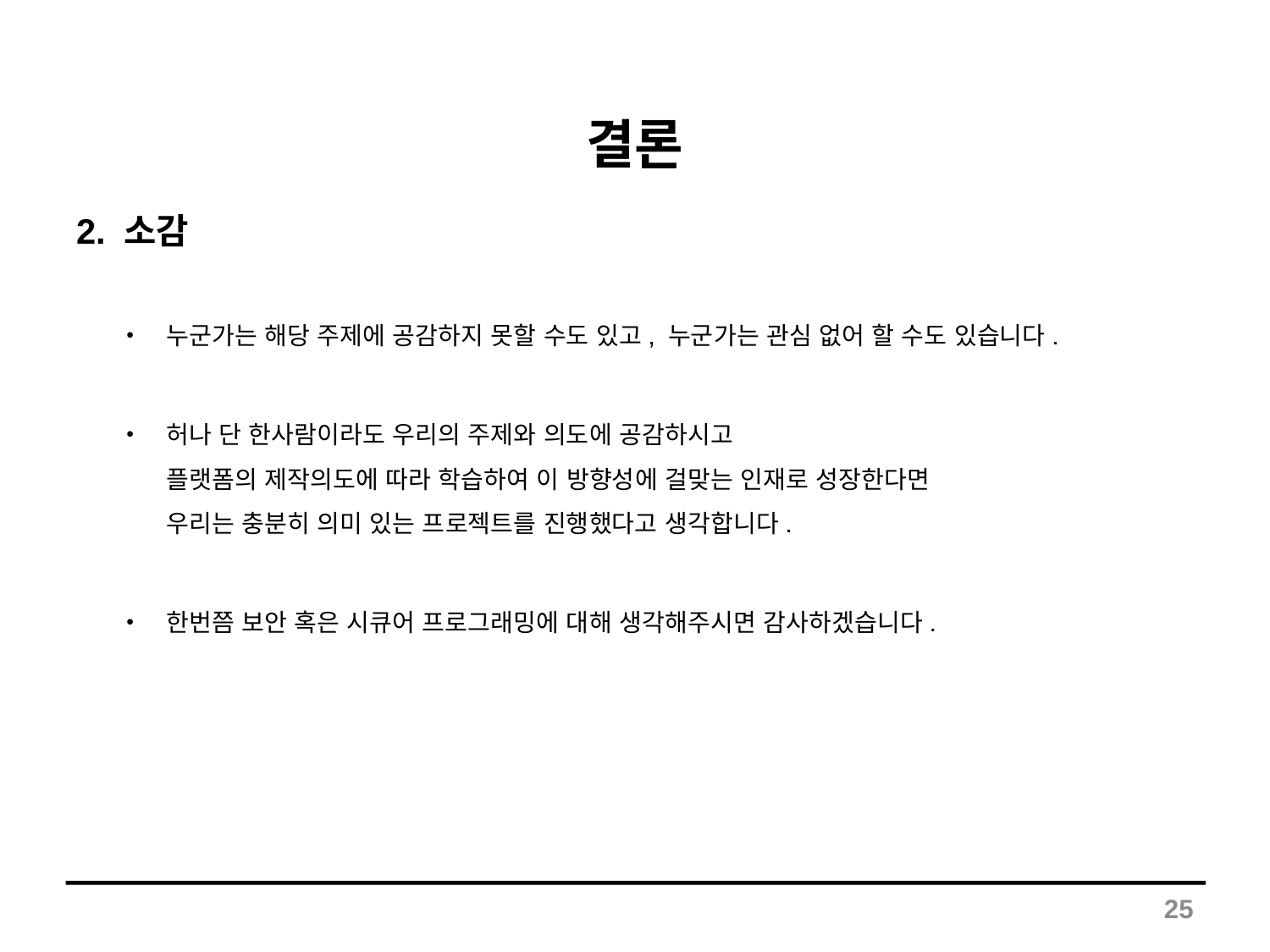

# 결론
2. 소감

누군가는 해당 주제에 공감하지 못할 수도 있고, 누군가는 관심 없어 할 수도 있습니다.

허나 단 한사람이라도 우리의 주제와 의도에 공감하시고
플랫폼의 제작의도에 따라 학습하여 이 방향성에 걸맞는 인재로 성장한다면
우리는 충분히 의미 있는 프로젝트를 진행했다고 생각합니다.

한번쯤 보안 혹은 시큐어 프로그래밍에 대해 생각해주시면 감사하겠습니다.
25